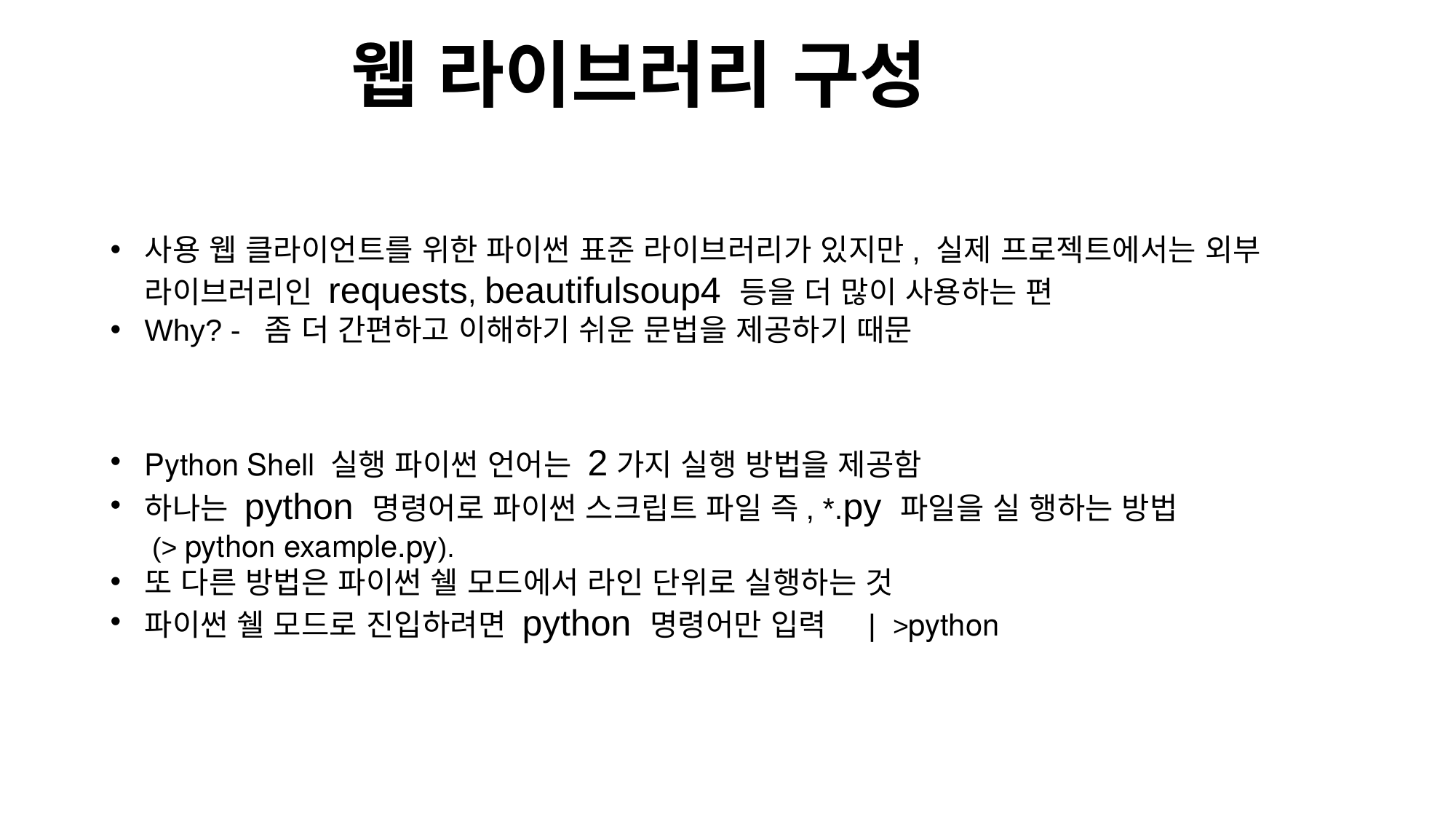

웹 라이브러리 구성
사용 웹 클라이언트를 위한 파이썬 표준 라이브러리가 있지만, 실제 프로젝트에서는 외부 라이브러리인 requests, beautifulsoup4 등을 더 많이 사용하는 편
Why? -  좀 더 간편하고 이해하기 쉬운 문법을 제공하기 때문
Python Shell 실행 파이썬 언어는 2가지 실행 방법을 제공함
하나는 python 명령어로 파이썬 스크립트 파일 즉, *.py 파일을 실 행하는 방법
     (> python example.py).
또 다른 방법은 파이썬 쉘 모드에서 라인 단위로 실행하는 것
파이썬 쉘 모드로 진입하려면 python 명령어만 입력    |  >python